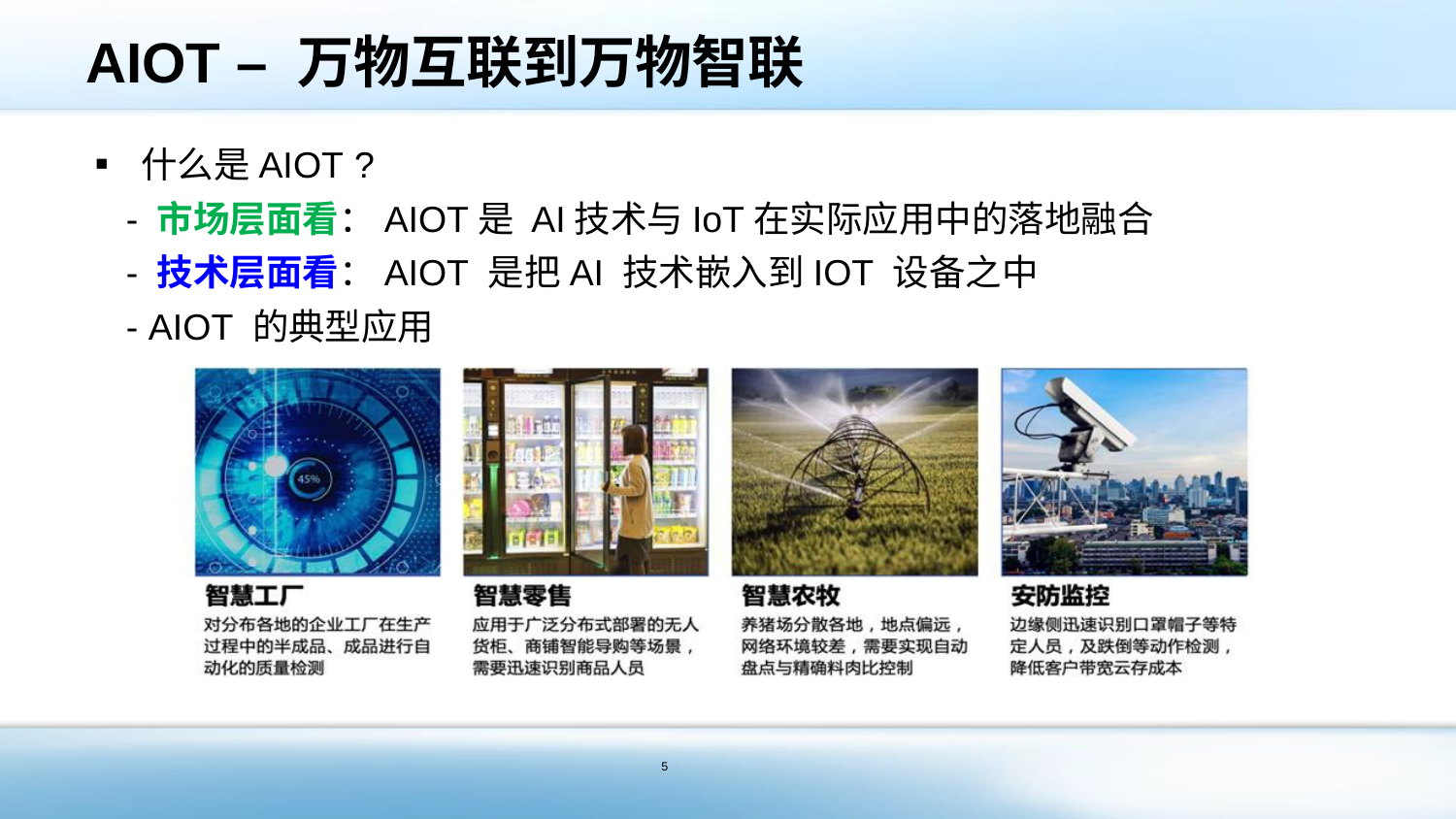

# AIOT – 万物互联到万物智联
▪ 什么是AIOT ?
- 市场层面看：AIOT是 AI技术与IoT在实际应用中的落地融合
- 技术层面看：AIOT 是把AI 技术嵌入到IOT 设备之中
- AIOT 的典型应用

5